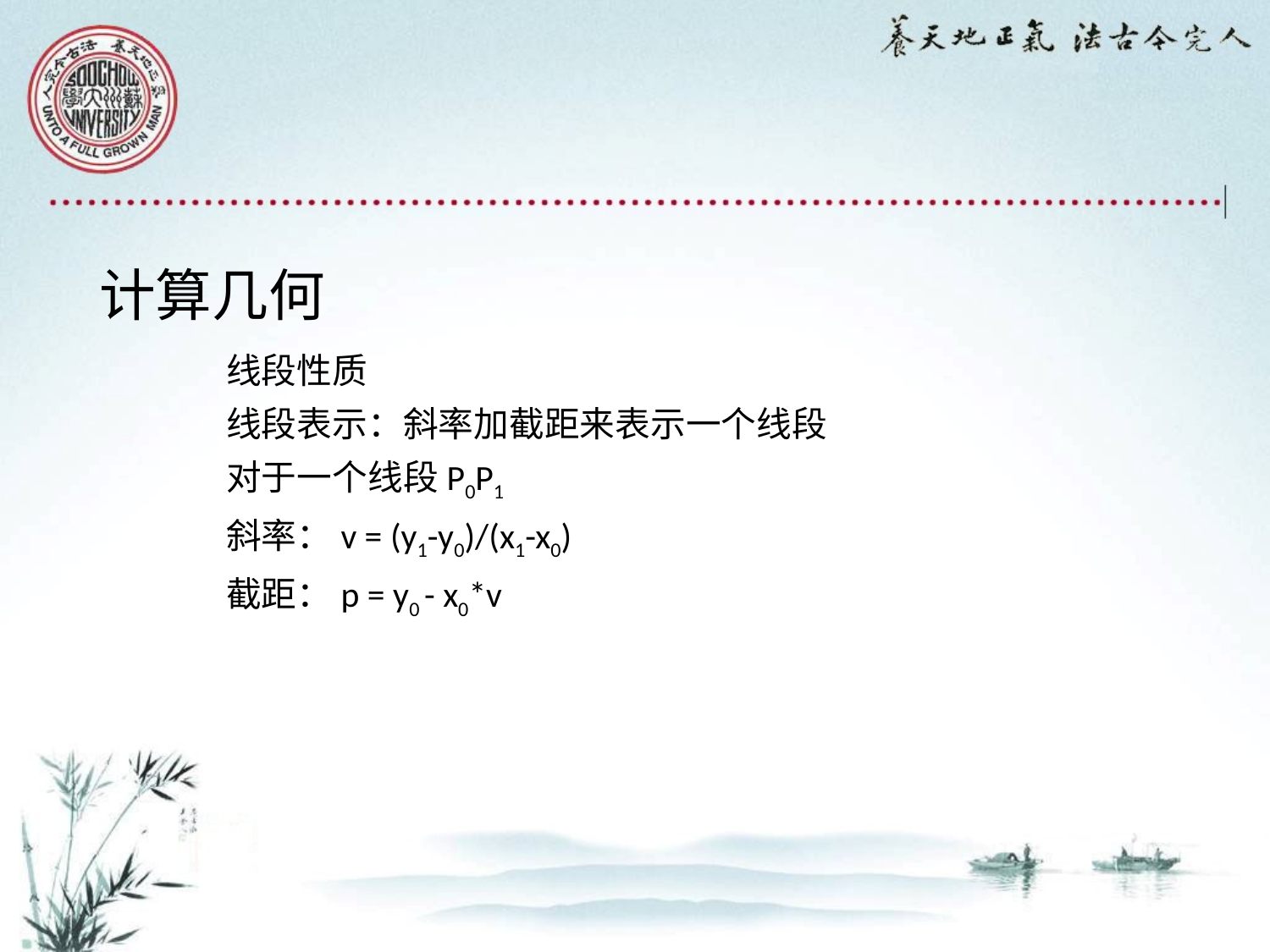

计算几何
	线段性质
	线段表示：斜率加截距来表示一个线段
	对于一个线段P0P1
	斜率：v = (y1-y0)/(x1-x0)
	截距：p = y0 - x0*v